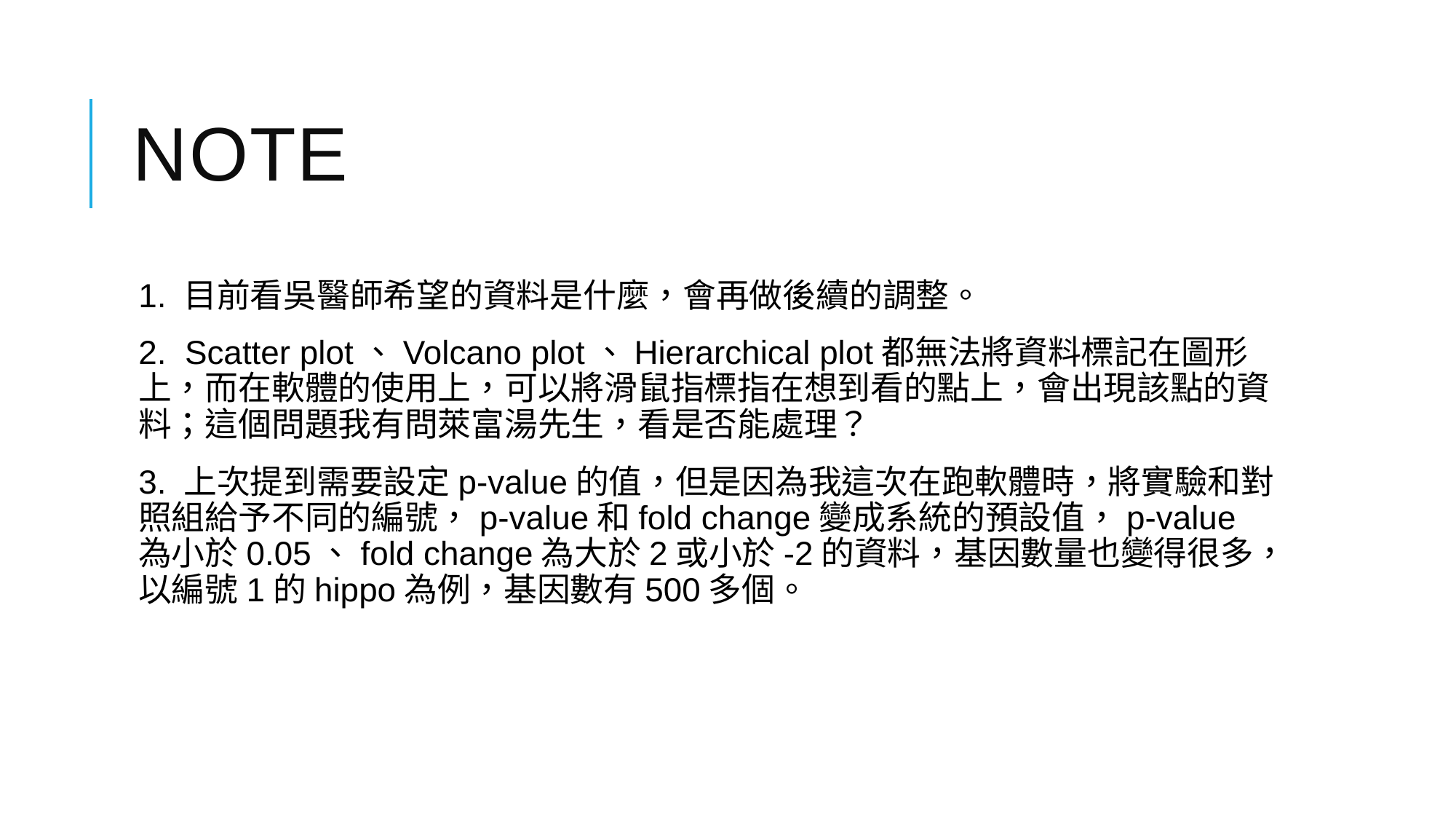

# note
1. 目前看吳醫師希望的資料是什麼，會再做後續的調整。
2.  Scatter plot、Volcano plot、Hierarchical plot都無法將資料標記在圖形上，而在軟體的使用上，可以將滑鼠指標指在想到看的點上，會出現該點的資料；這個問題我有問萊富湯先生，看是否能處理？
3. 上次提到需要設定p-value的值，但是因為我這次在跑軟體時，將實驗和對照組給予不同的編號，p-value和fold change變成系統的預設值，p-value為小於0.05、fold change為大於2或小於-2的資料，基因數量也變得很多，以編號1的hippo為例，基因數有500多個。